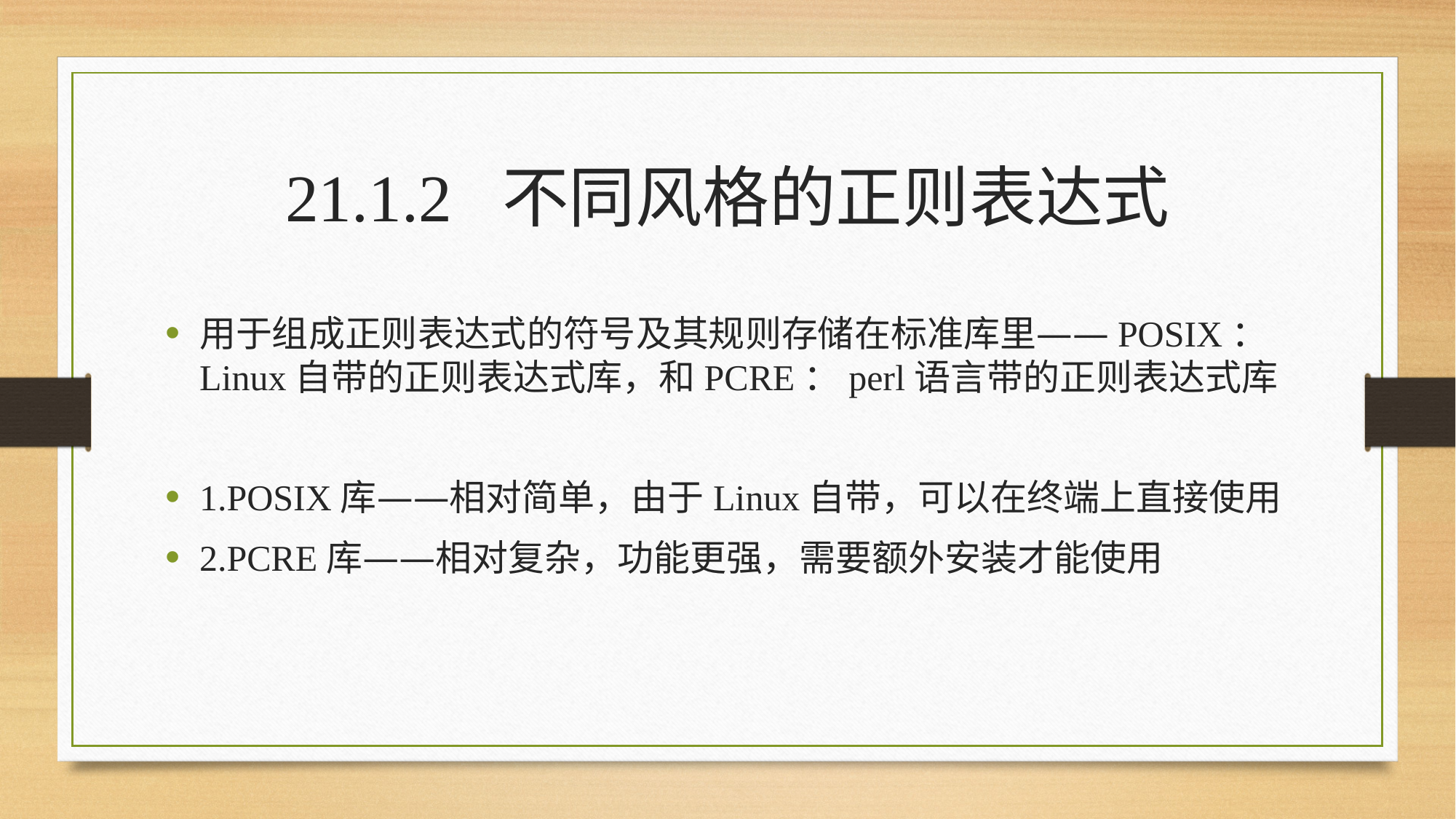

21.1.2  不同风格的正则表达式
用于组成正则表达式的符号及其规则存储在标准库里——POSIX：Linux自带的正则表达式库，和PCRE：perl语言带的正则表达式库

1.POSIX库——相对简单，由于Linux自带，可以在终端上直接使用
2.PCRE库——相对复杂，功能更强，需要额外安装才能使用